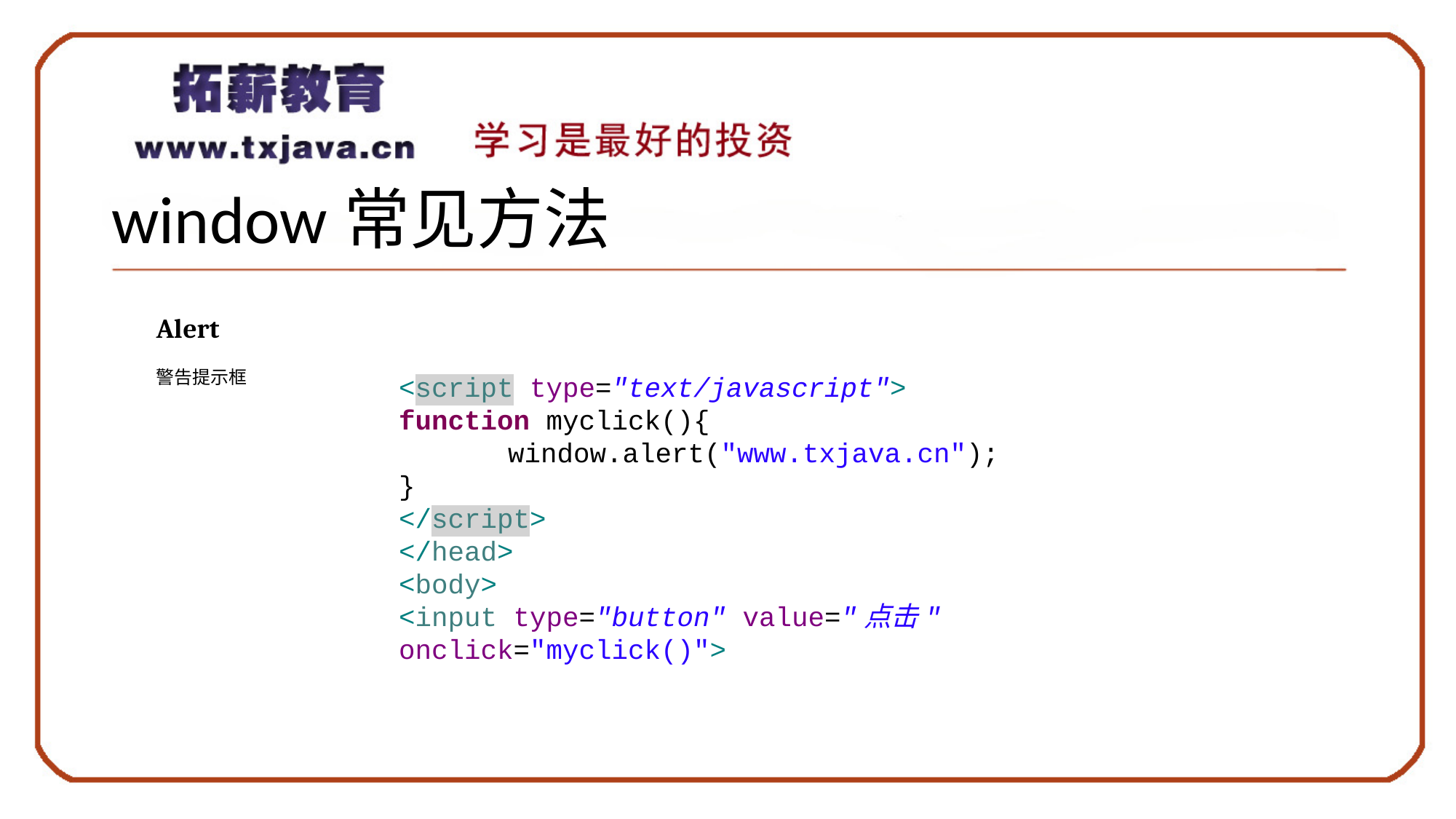

# window常见方法
Alert
警告提示框
<script type="text/javascript">
function myclick(){
	window.alert("www.txjava.cn");
}
</script>
</head>
<body>
<input type="button" value="点击" onclick="myclick()">